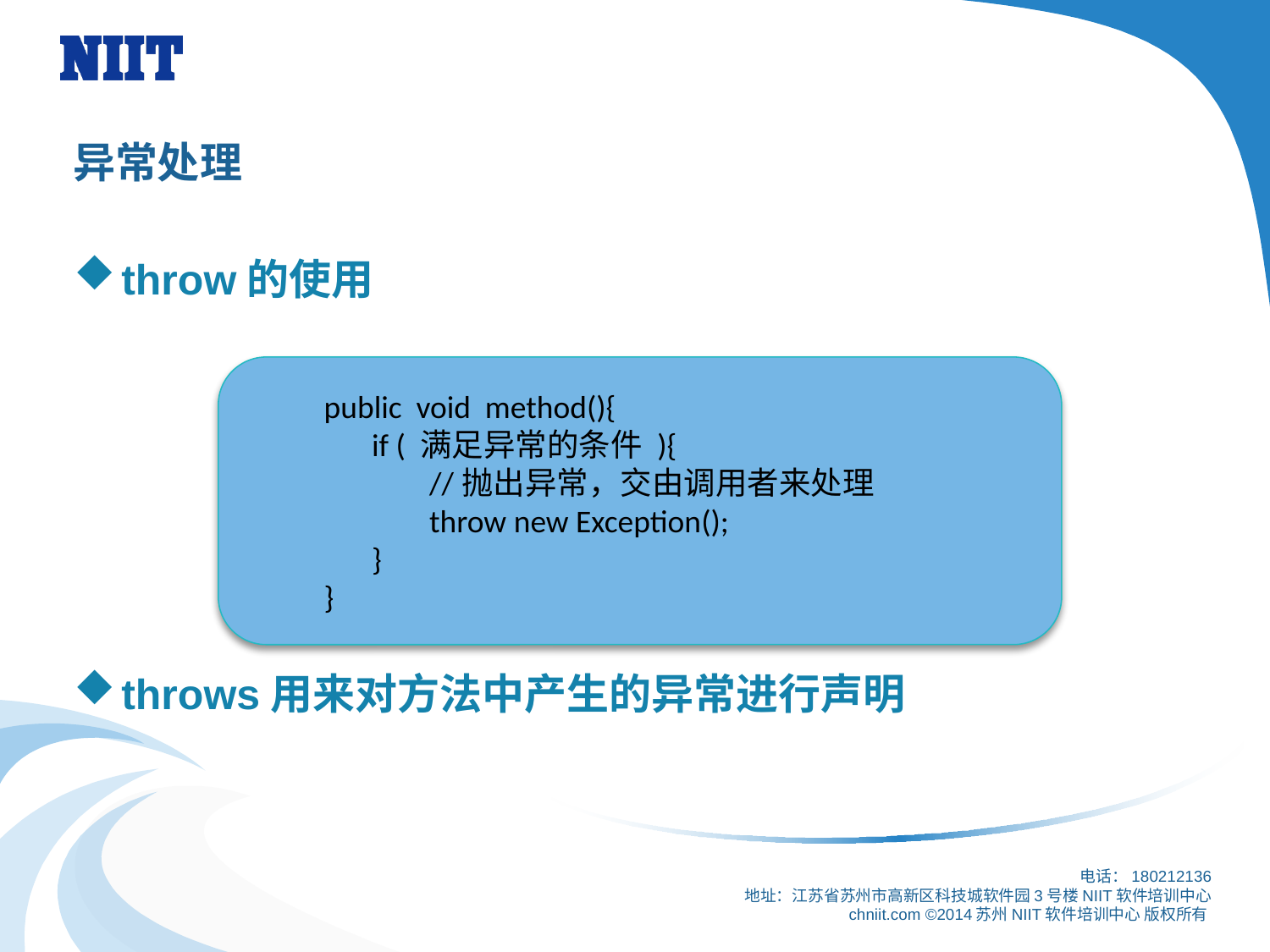

# 异常处理
throw的使用

throws用来对方法中产生的异常进行声明

           public  void  method(){
  	if ( 满足异常的条件 ){
	        //抛出异常，交由调用者来处理
	        throw new Exception();
	}
           }